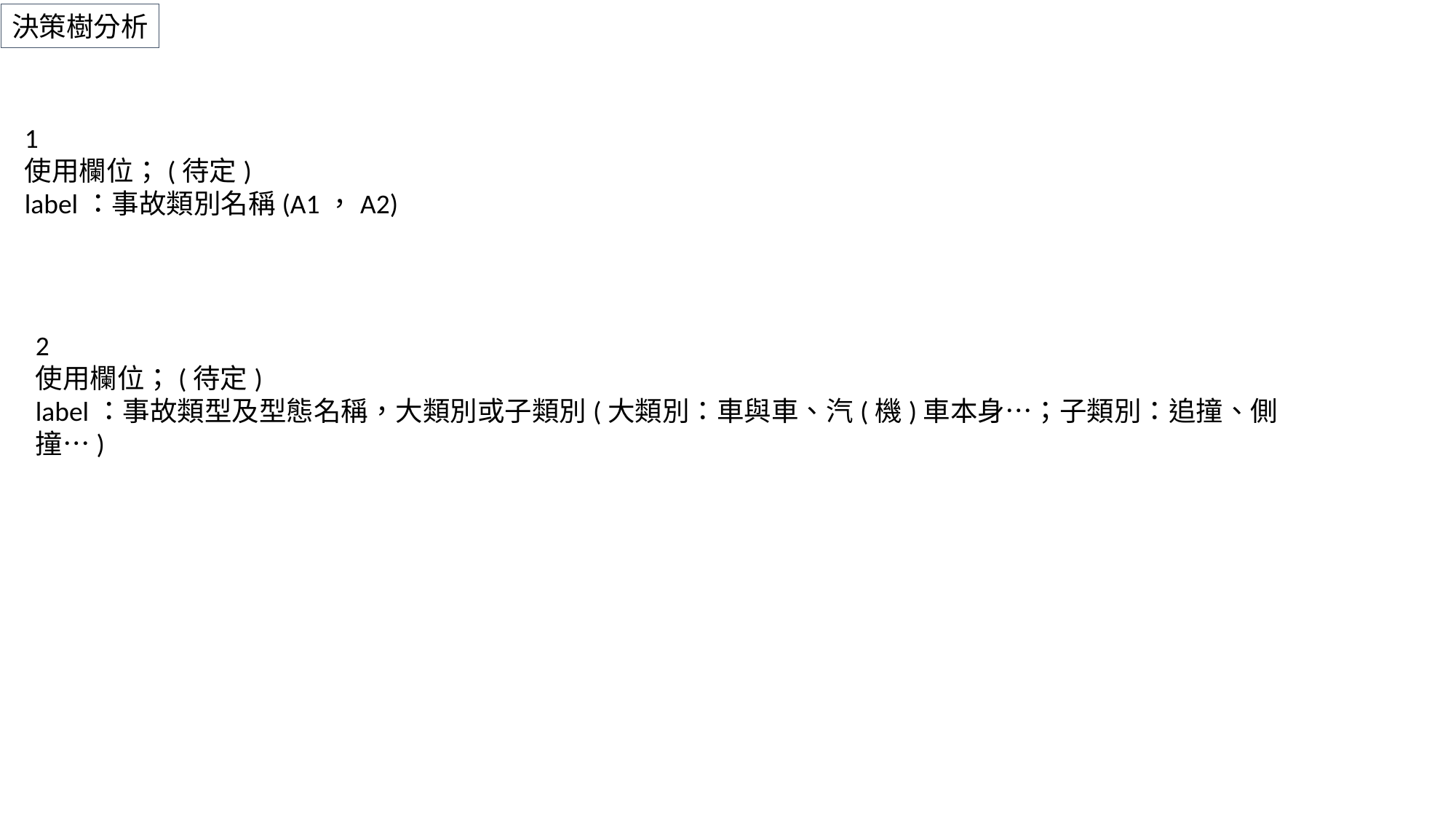

決策樹分析
1
使用欄位；(待定)
label：事故類別名稱(A1，A2)
2
使用欄位；(待定)
label：事故類型及型態名稱，大類別或子類別(大類別：車與車、汽(機)車本身…；子類別：追撞、側撞…)